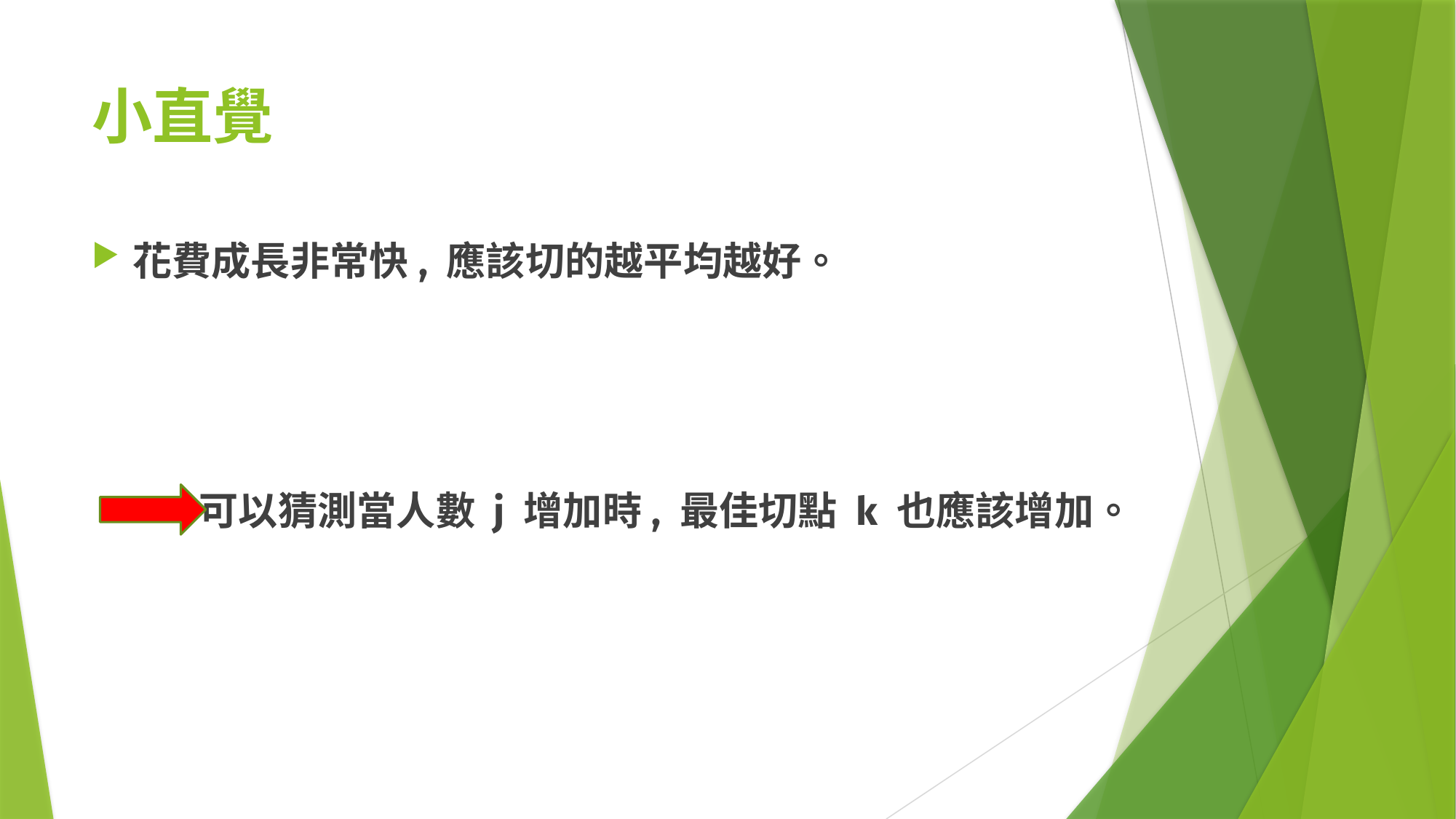

# 小直覺
花費成長非常快, 應該切的越平均越好。

           可以猜測當人數 j 增加時, 最佳切點 k 也應該增加。